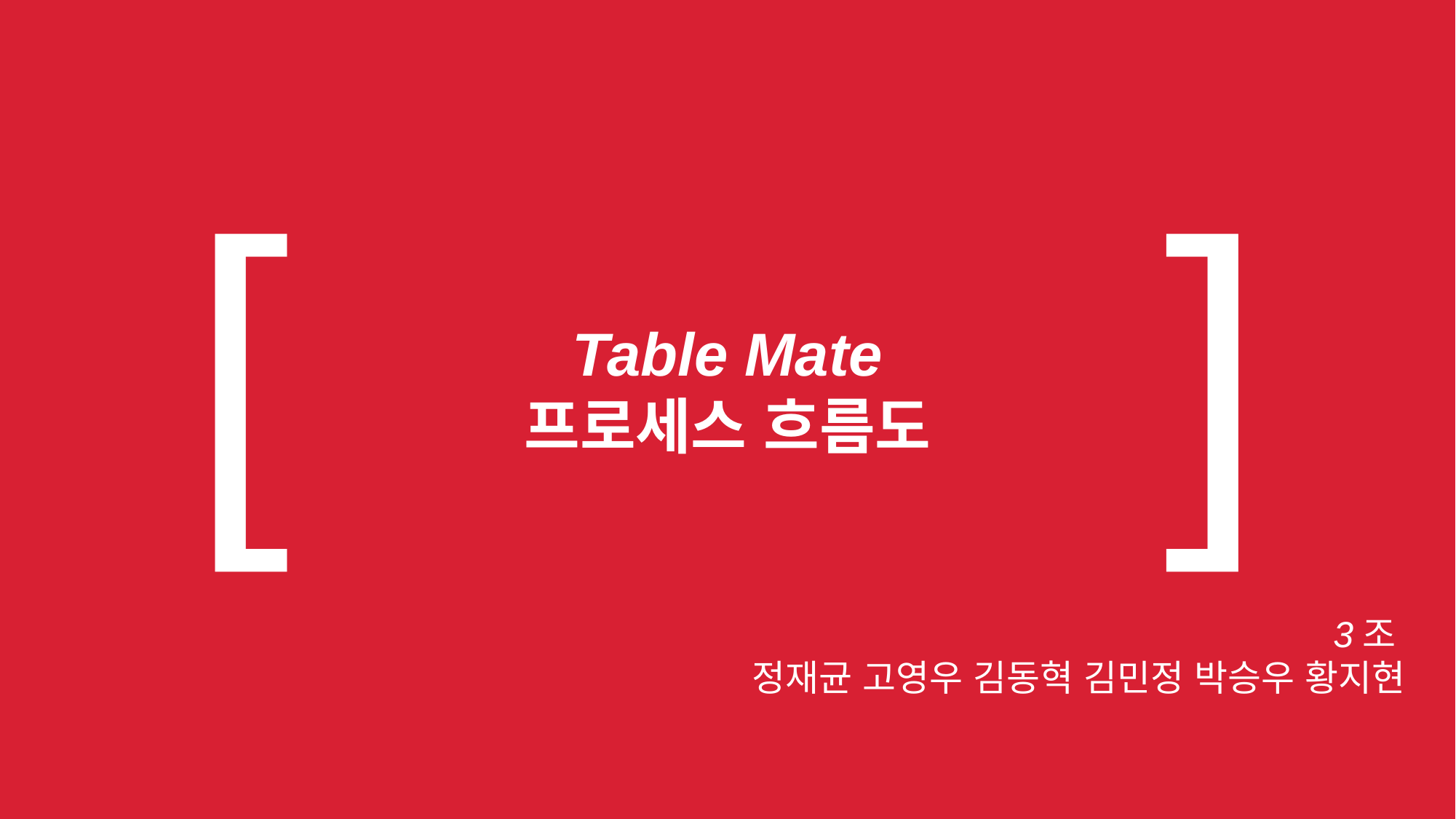

[
]
Table Mate
프로세스 흐름도

3조
정재균 고영우 김동혁 김민정 박승우 황지현